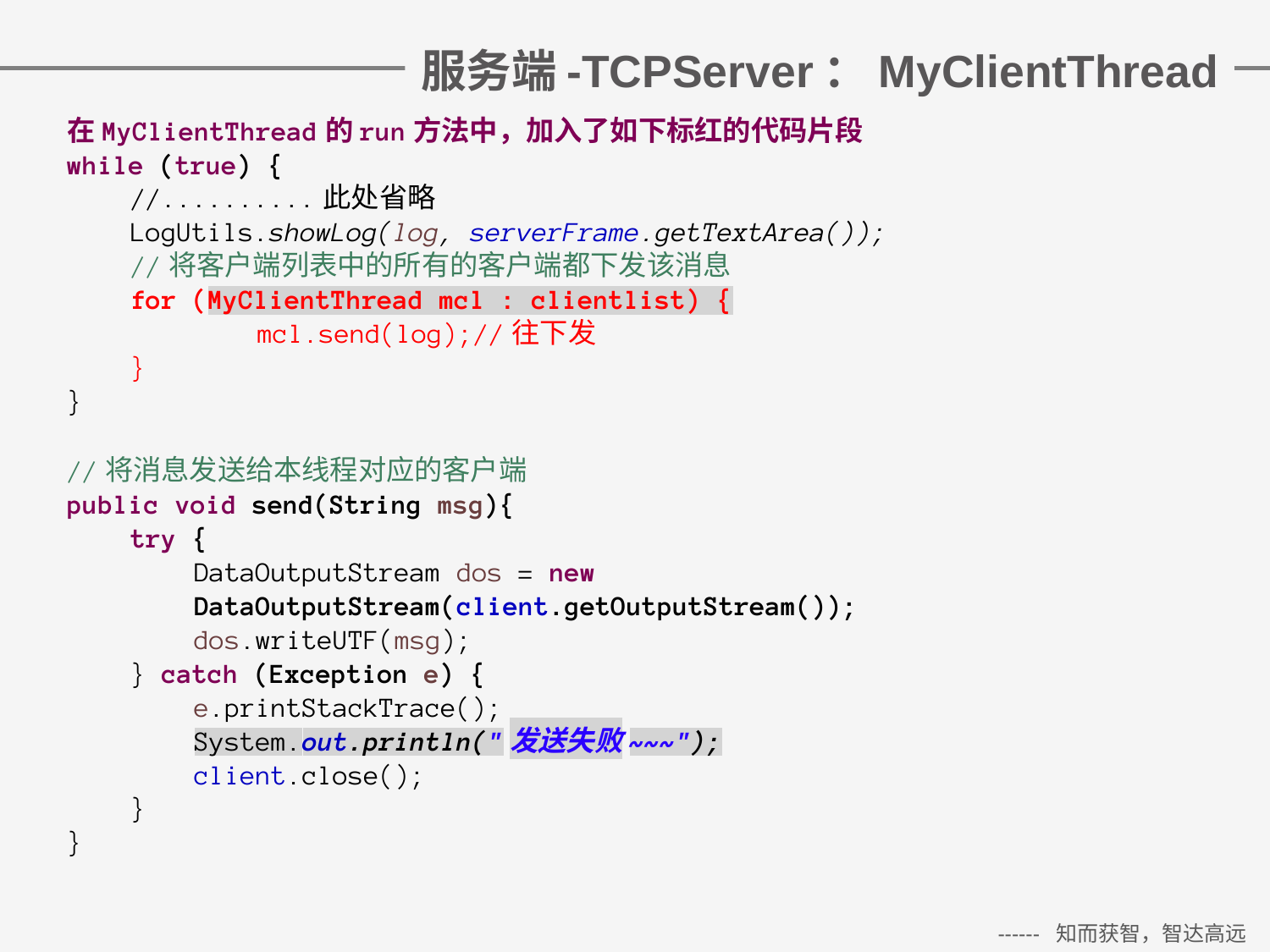

# 服务端-TCPServer：MyClientThread
在MyClientThread的run方法中，加入了如下标红的代码片段
while (true) {
//..........此处省略
LogUtils.showLog(log, serverFrame.getTextArea());
//将客户端列表中的所有的客户端都下发该消息
for (MyClientThread mcl : clientlist) {
	mcl.send(log);//往下发
}
}
//将消息发送给本线程对应的客户端
public void send(String msg){
try {
DataOutputStream dos = new DataOutputStream(client.getOutputStream());
dos.writeUTF(msg);
} catch (Exception e) {
e.printStackTrace();
System.out.println("发送失败~~~");
client.close();
}
}